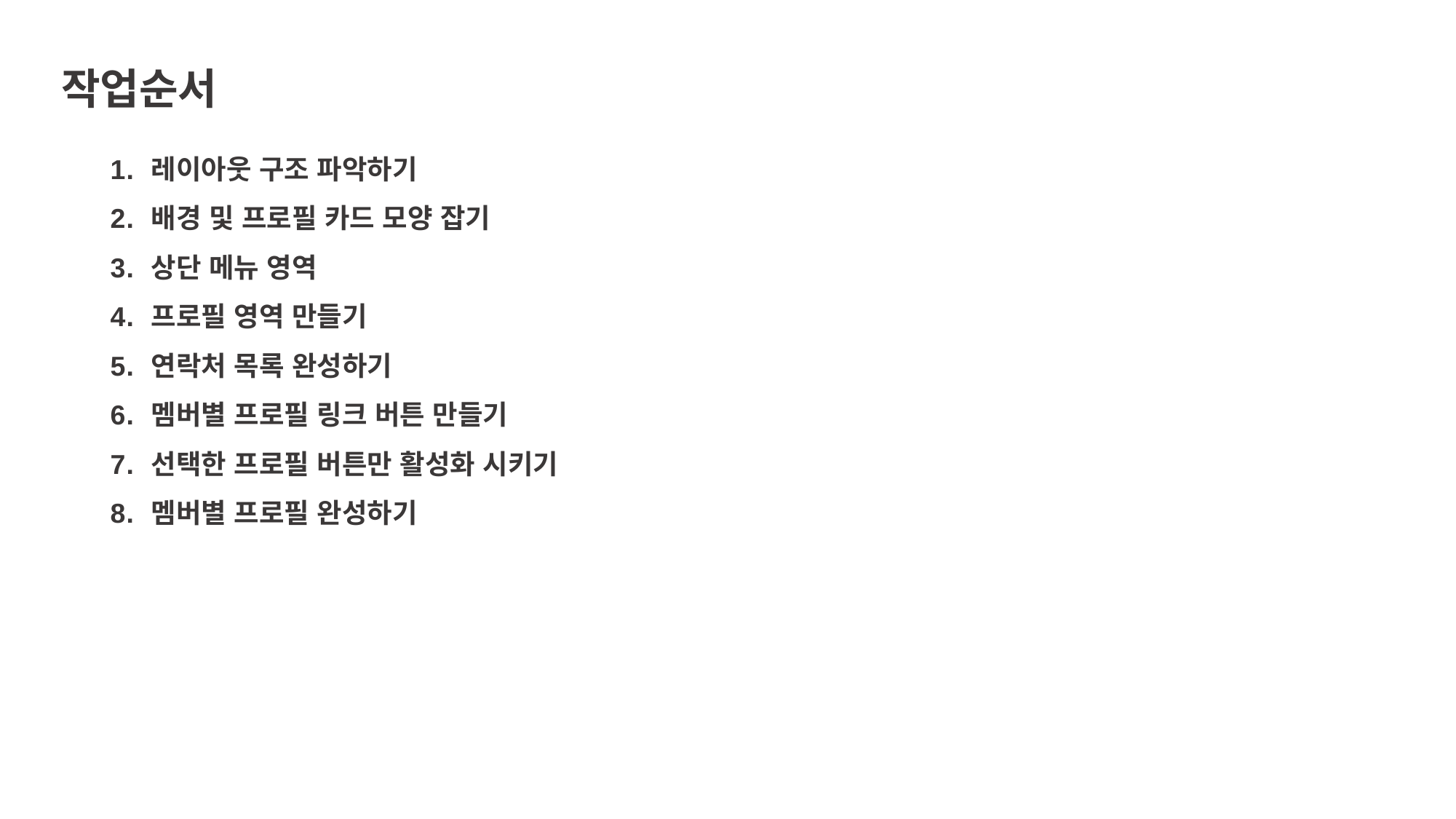

작업순서
레이아웃 구조 파악하기
배경 및 프로필 카드 모양 잡기
상단 메뉴 영역
프로필 영역 만들기
연락처 목록 완성하기
멤버별 프로필 링크 버튼 만들기
선택한 프로필 버튼만 활성화 시키기
멤버별 프로필 완성하기